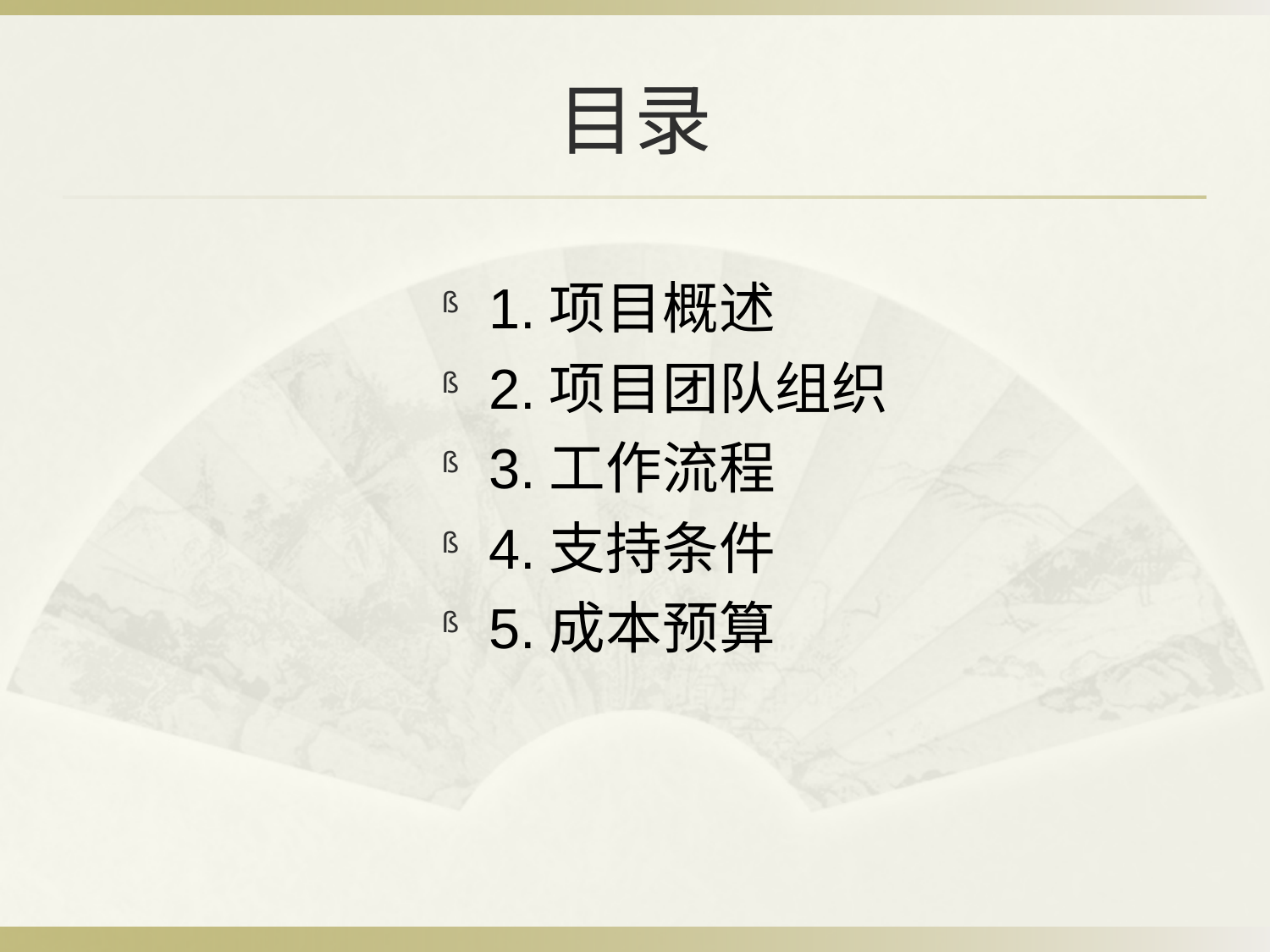

# 目录
1.项目概述
2.项目团队组织
3.工作流程
4.支持条件
5.成本预算